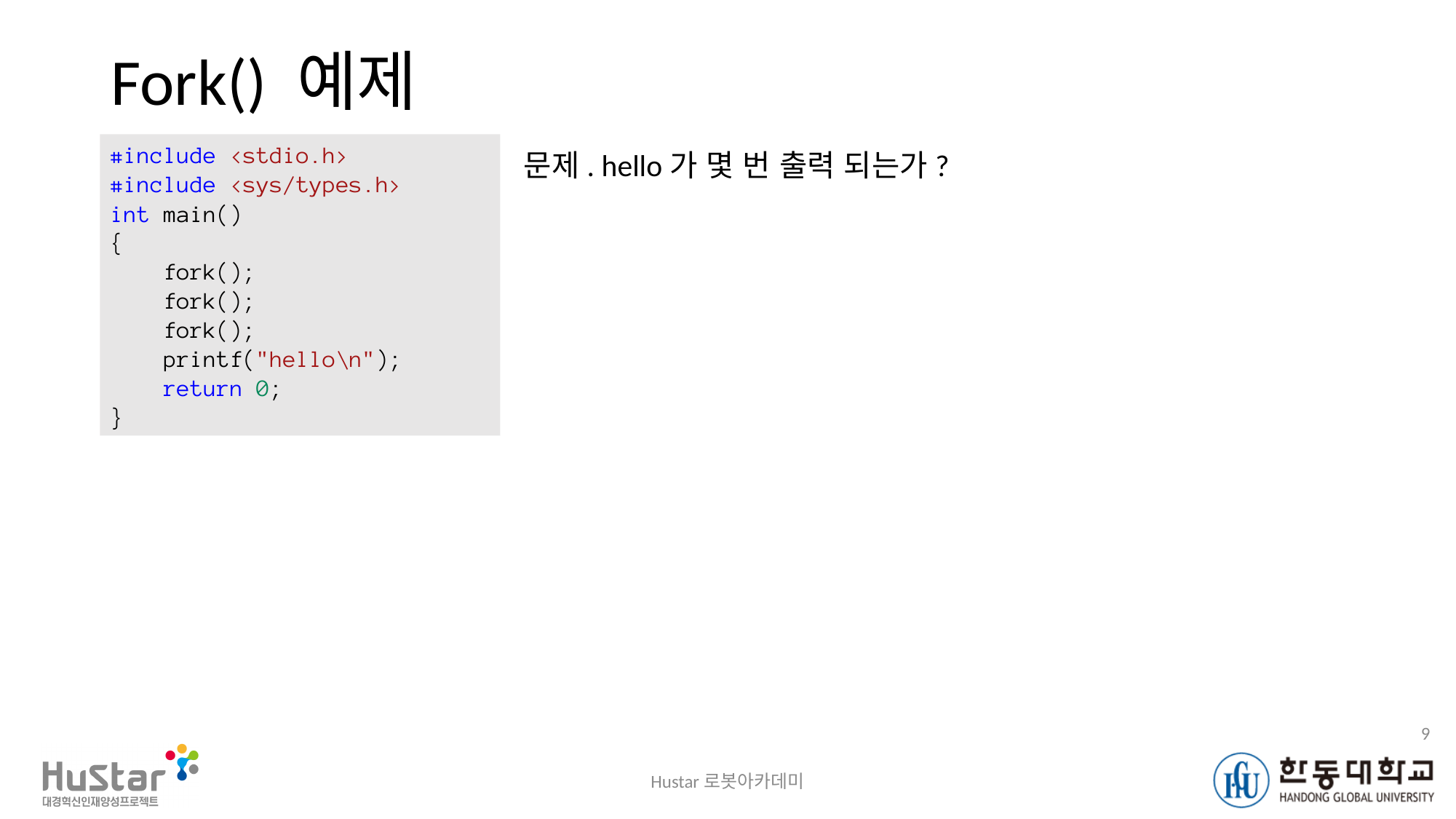

# Fork() 예제

#include <stdio.h>
#include <sys/types.h>
int main()
{
    fork();
    fork();
    fork();
    printf("hello\n");
    return 0;
}
문제. hello가 몇 번 출력 되는가?
9
Hustar로봇아카데미